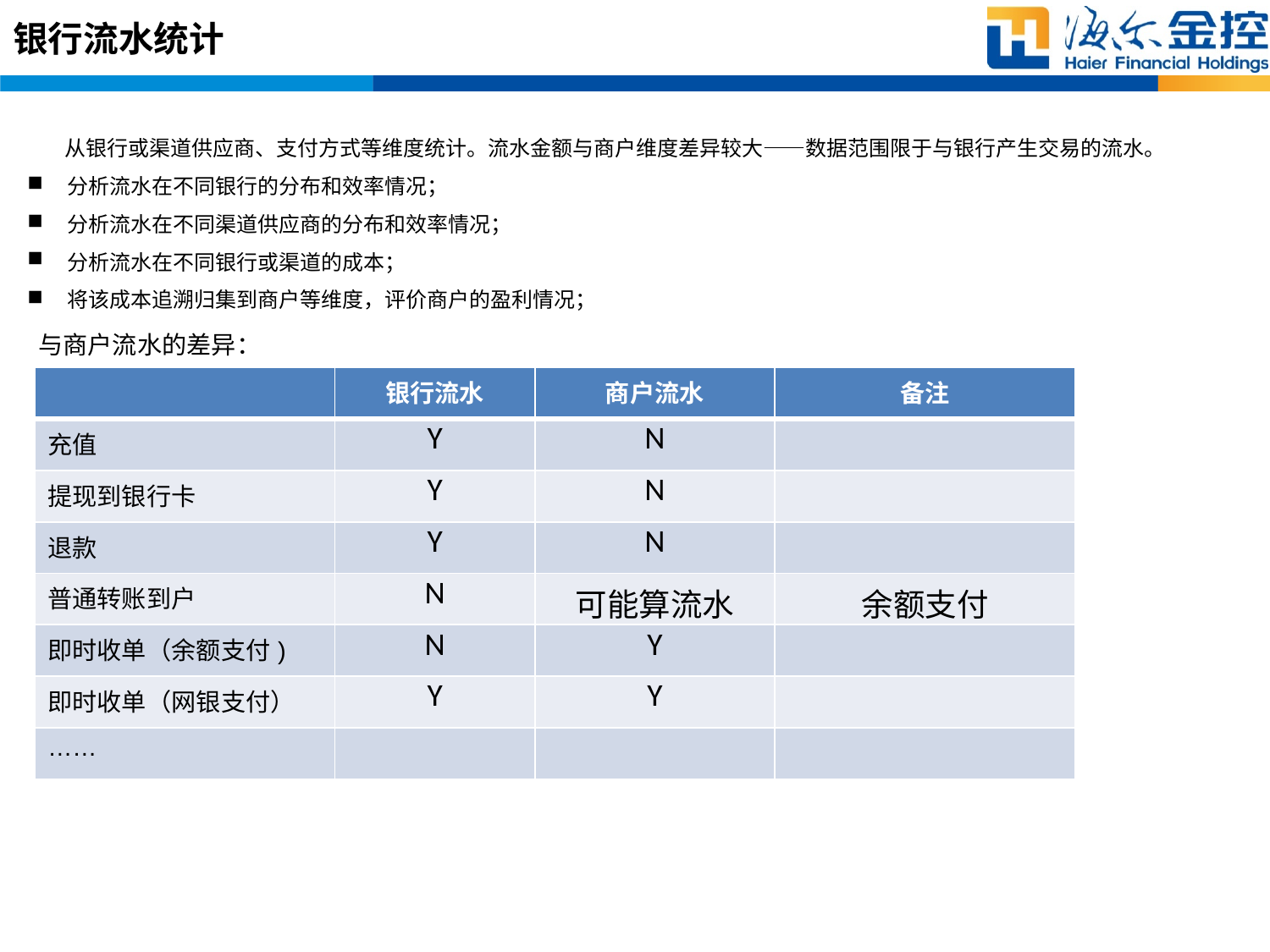

# 银行流水统计
       从银行或渠道供应商、支付方式等维度统计。流水金额与商户维度差异较大——数据范围限于与银行产生交易的流水。
分析流水在不同银行的分布和效率情况；
分析流水在不同渠道供应商的分布和效率情况；
分析流水在不同银行或渠道的成本；
将该成本追溯归集到商户等维度，评价商户的盈利情况；
与商户流水的差异：
|  | 银行流水 | 商户流水 | 备注 |
| --- | --- | --- | --- |
| 充值 | Y | N |  |
| 提现到银行卡 | Y | N |  |
| 退款 | Y | N |  |
| 普通转账到户 | N | 可能算流水 | 余额支付 |
| 即时收单（余额支付) | N | Y |  |
| 即时收单（网银支付） | Y | Y |  |
| …… |  |  |  |